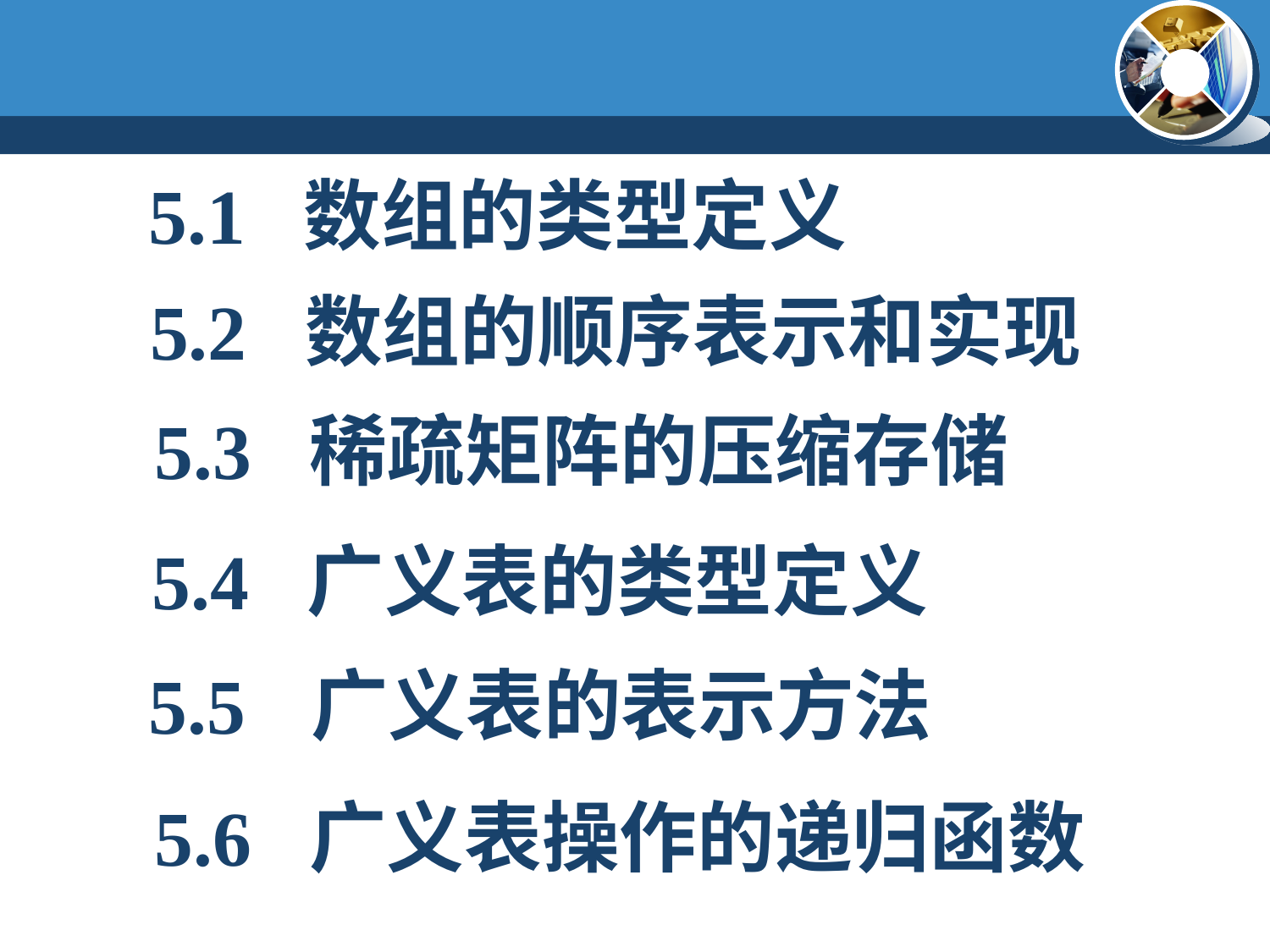

5.1  数组的类型定义
5.2  数组的顺序表示和实现
5.3  稀疏矩阵的压缩存储
5.4  广义表的类型定义
5.5 广义表的表示方法
5.6  广义表操作的递归函数